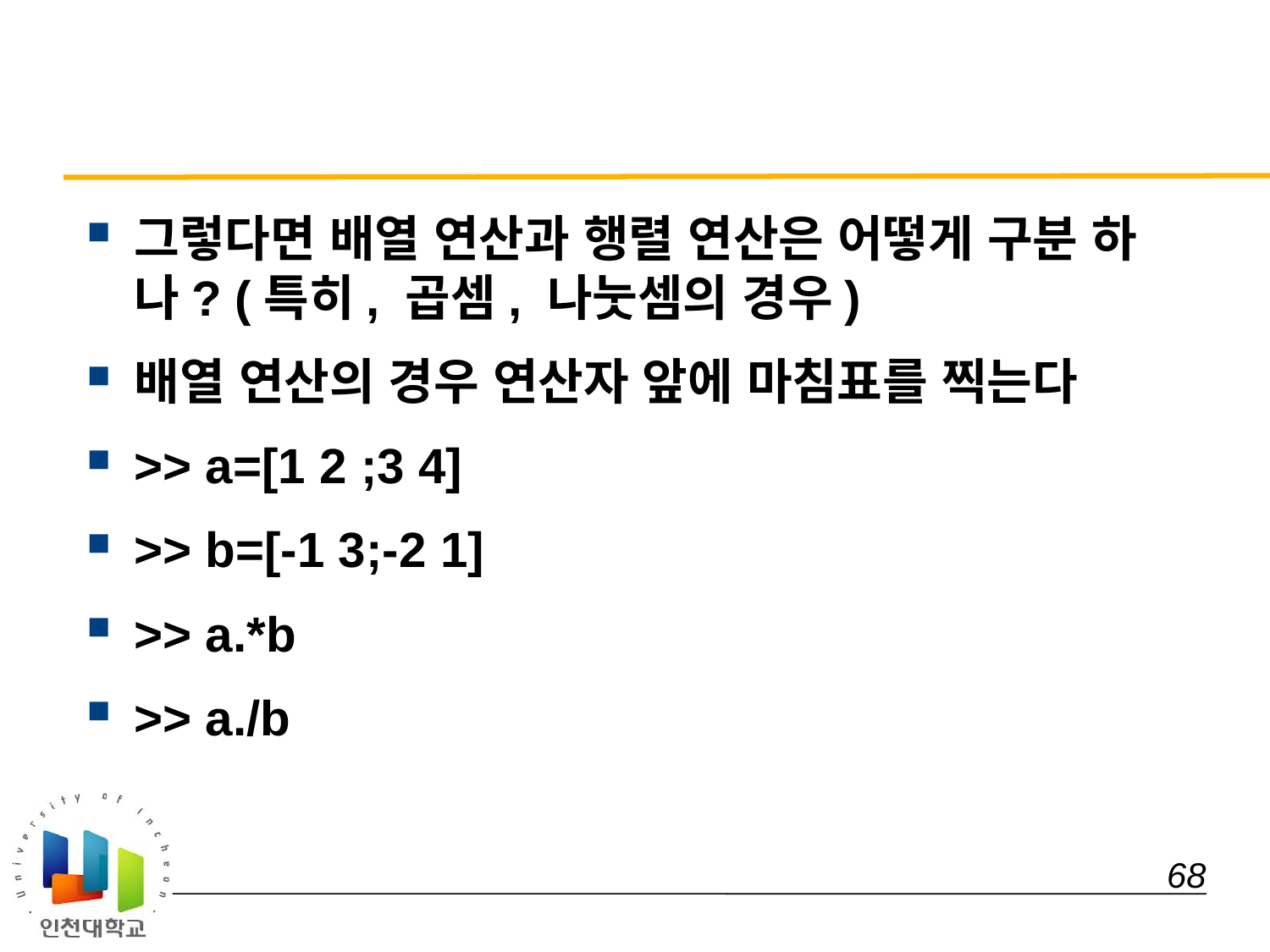

#
그렇다면 배열 연산과 행렬 연산은 어떻게 구분 하나? (특히, 곱셈, 나눗셈의 경우)
배열 연산의 경우 연산자 앞에 마침표를 찍는다
>> a=[1 2 ;3 4]
>> b=[-1 3;-2 1]
>> a.*b
>> a./b
 68